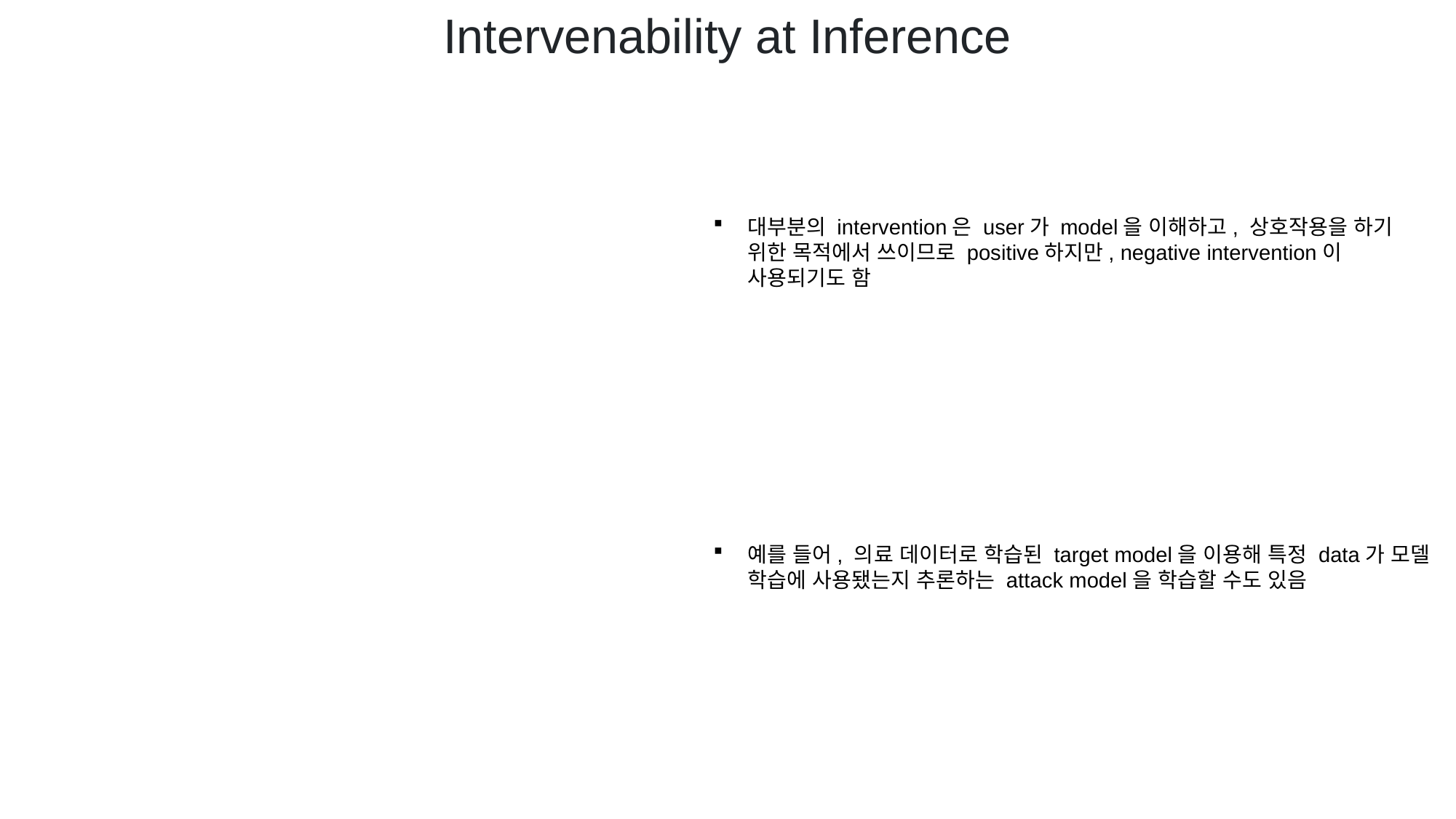

Intervenability at Inference
대부분의 intervention은 user가 model을 이해하고, 상호작용을 하기 위한 목적에서 쓰이므로 positive하지만, negative intervention이 사용되기도 함

예를 들어, 의료 데이터로 학습된 target model을 이용해 특정 data가 모델 학습에 사용됐는지 추론하는 attack model을 학습할 수도 있음